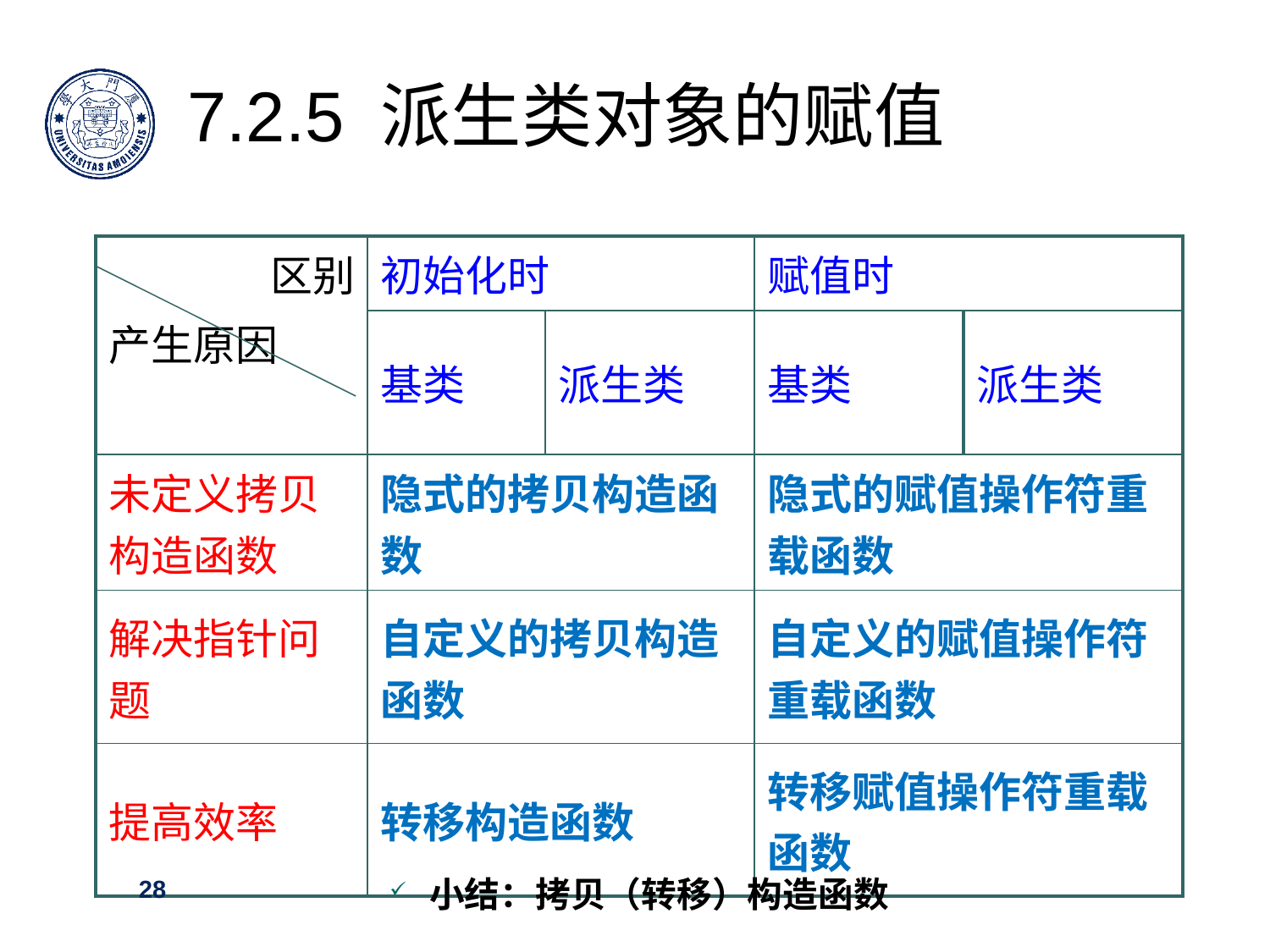

7.2.5 派生类对象的赋值
| 区别 产生原因 | 初始化时 |  | 赋值时 |  |
| --- | --- | --- | --- | --- |
|  | 基类 | 派生类 | 基类 | 派生类 |
| 未定义拷贝构造函数 | 隐式的拷贝构造函数 |  | 隐式的赋值操作符重载函数 |  |
| 解决指针问题 | 自定义的拷贝构造函数 |  | 自定义的赋值操作符重载函数 |  |
| 提高效率 | 转移构造函数 |  | 转移赋值操作符重载函数 |  |

小结：拷贝（转移）构造函数
28